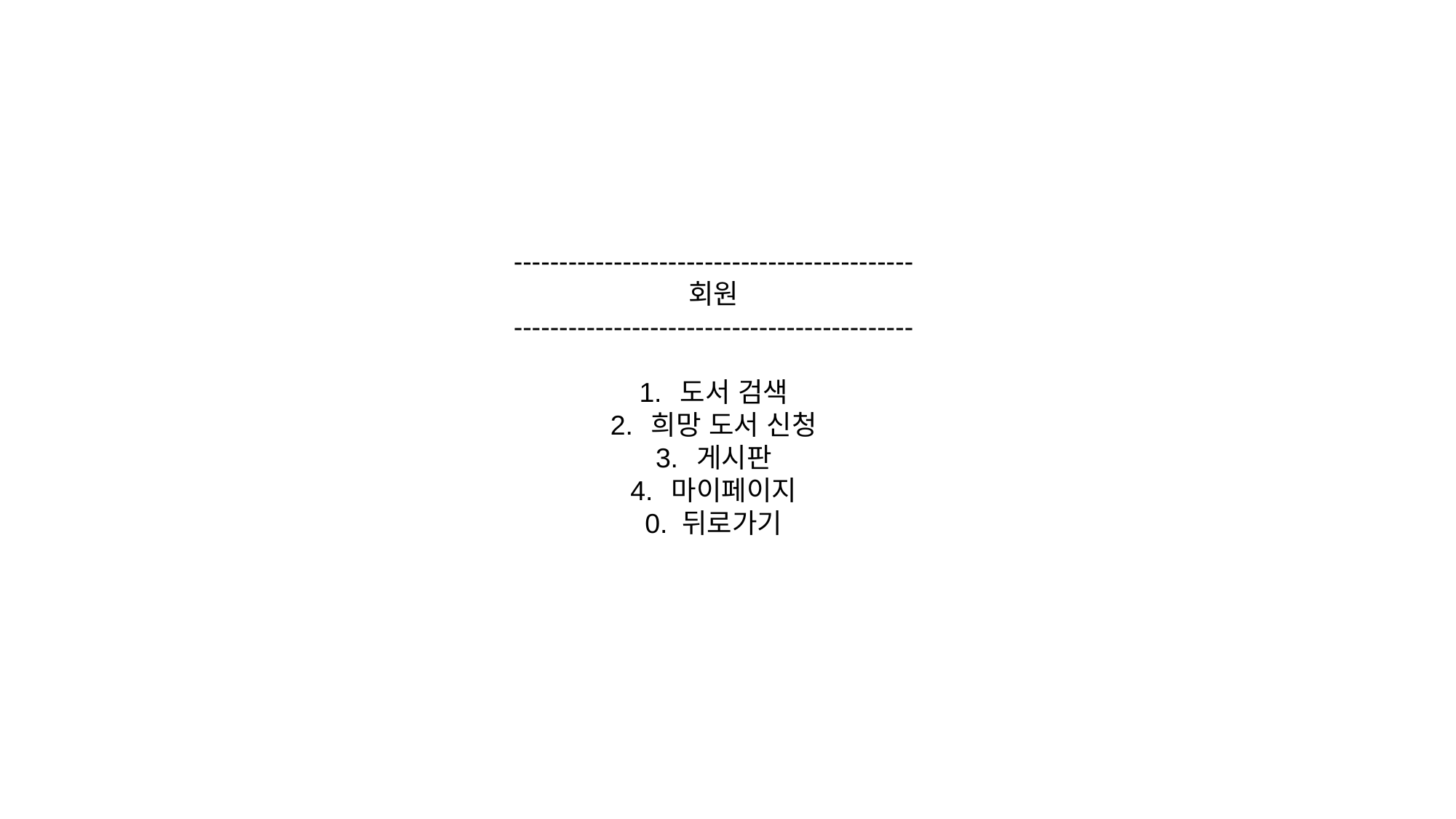

--------------------------------------------
회원
--------------------------------------------

도서 검색
희망 도서 신청
게시판
마이페이지
0. 뒤로가기